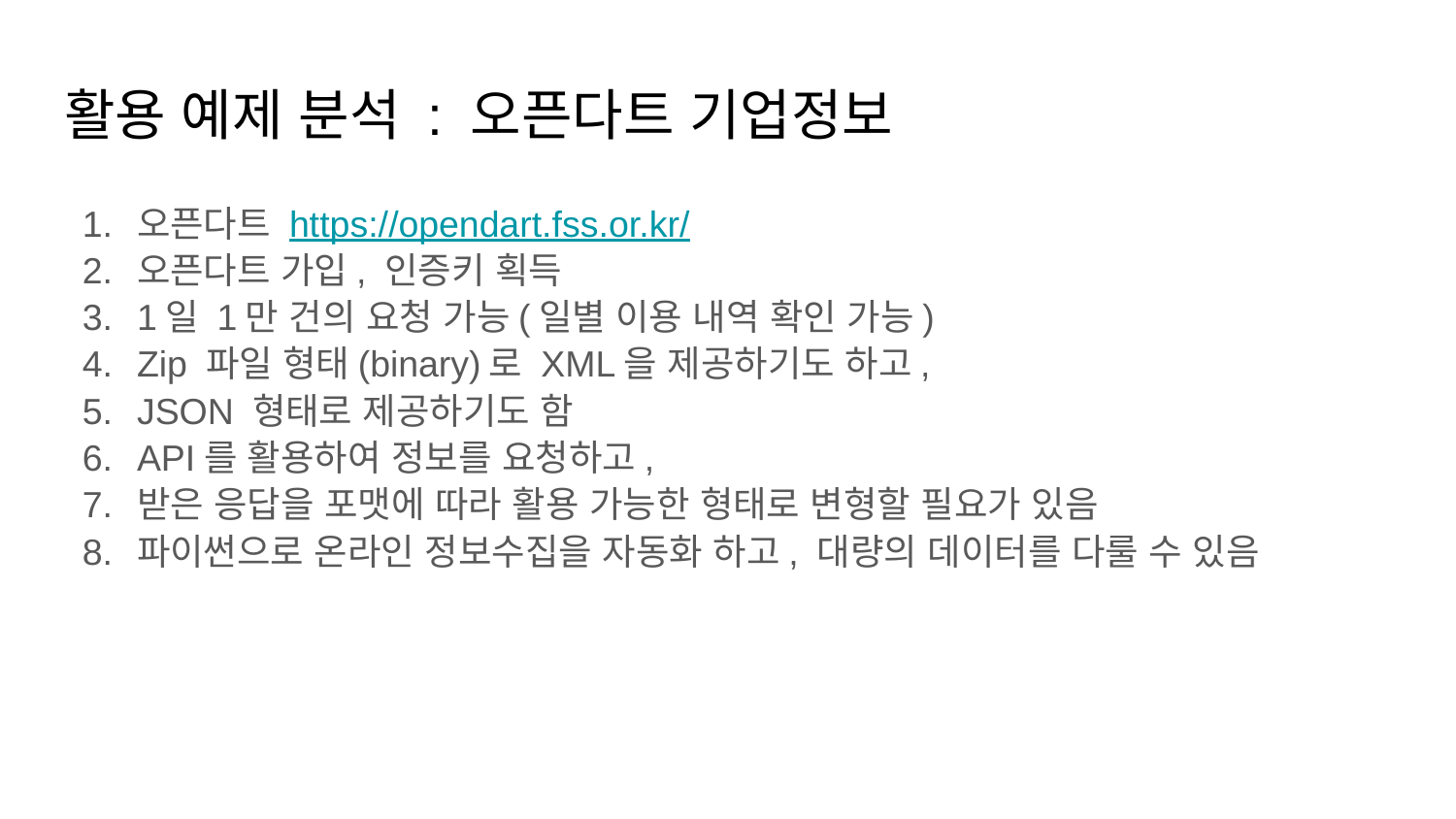

# 활용 예제 분석 : 오픈다트 기업정보
오픈다트 https://opendart.fss.or.kr/
오픈다트 가입, 인증키 획득
1일 1만 건의 요청 가능(일별 이용 내역 확인 가능)
Zip 파일 형태(binary)로 XML을 제공하기도 하고,
JSON 형태로 제공하기도 함
API를 활용하여 정보를 요청하고,
받은 응답을 포맷에 따라 활용 가능한 형태로 변형할 필요가 있음
파이썬으로 온라인 정보수집을 자동화 하고, 대량의 데이터를 다룰 수 있음